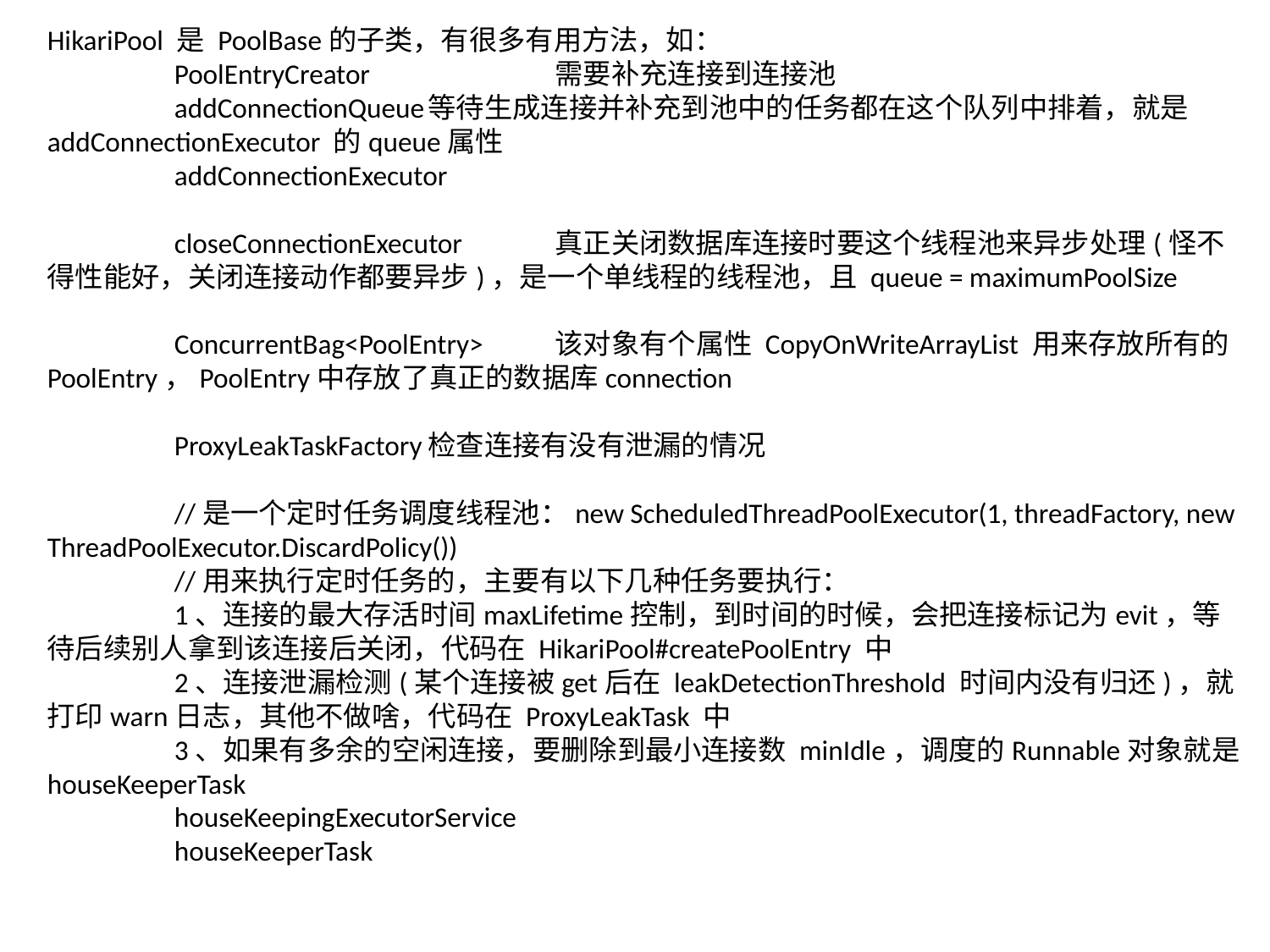

HikariPool 是 PoolBase的子类，有很多有用方法，如：
	PoolEntryCreator		需要补充连接到连接池
	addConnectionQueue	等待生成连接并补充到池中的任务都在这个队列中排着，就是 addConnectionExecutor 的queue属性
	addConnectionExecutor

	closeConnectionExecutor	真正关闭数据库连接时要这个线程池来异步处理(怪不得性能好，关闭连接动作都要异步)，是一个单线程的线程池，且 queue = maximumPoolSize

	ConcurrentBag<PoolEntry>	该对象有个属性 CopyOnWriteArrayList 用来存放所有的 PoolEntry，PoolEntry中存放了真正的数据库connection

	ProxyLeakTaskFactory	检查连接有没有泄漏的情况

	//是一个定时任务调度线程池：new ScheduledThreadPoolExecutor(1, threadFactory, new ThreadPoolExecutor.DiscardPolicy())
	//用来执行定时任务的，主要有以下几种任务要执行：
	1、连接的最大存活时间maxLifetime控制，到时间的时候，会把连接标记为evit，等待后续别人拿到该连接后关闭，代码在 HikariPool#createPoolEntry 中
	2、连接泄漏检测(某个连接被get后在 leakDetectionThreshold 时间内没有归还)，就打印warn日志，其他不做啥，代码在 ProxyLeakTask 中
	3、如果有多余的空闲连接，要删除到最小连接数 minIdle，调度的Runnable对象就是 houseKeeperTask
	houseKeepingExecutorService
	houseKeeperTask